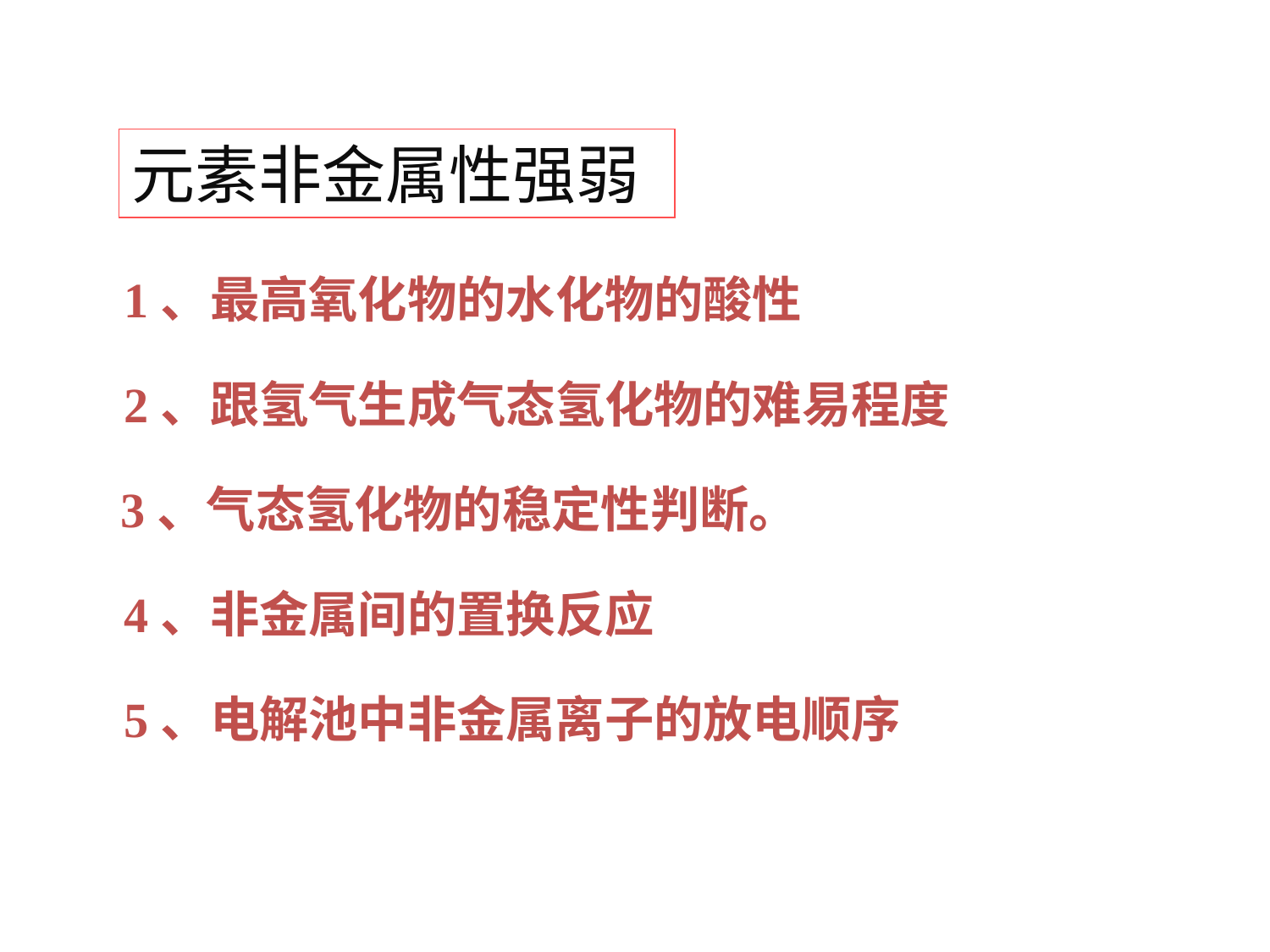

元素非金属性强弱
1、最高氧化物的水化物的酸性
2、跟氢气生成气态氢化物的难易程度
3、气态氢化物的稳定性判断。
4、非金属间的置换反应
5、电解池中非金属离子的放电顺序